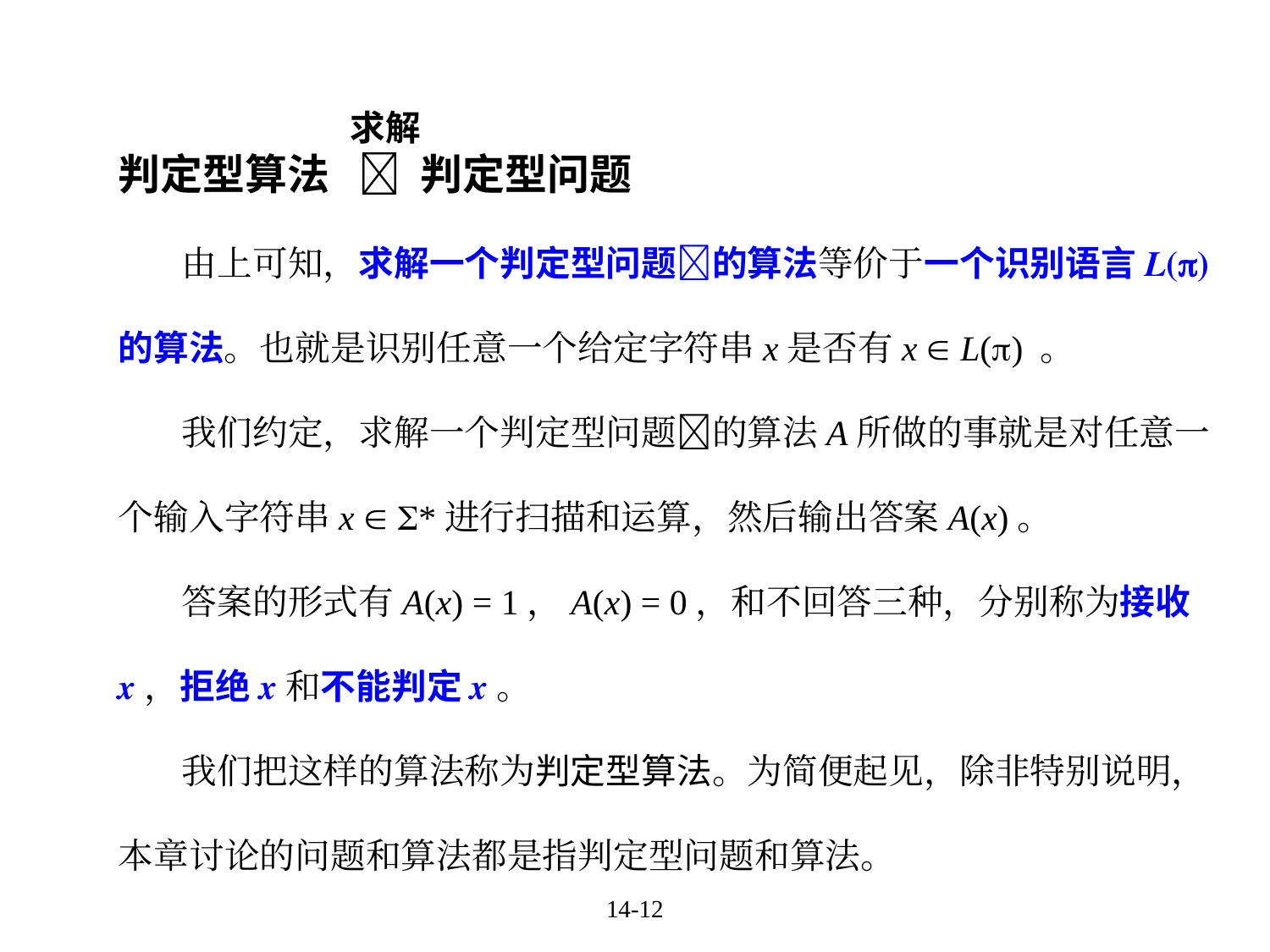

求解
判定型算法   ⇒  判定型问题
由上可知，求解一个判定型问题π的算法等价于一个识别语言L(π) 的算法。也就是识别任意一个给定字符串x是否有x ∈ L(π) 。
我们约定，求解一个判定型问题π的算法A所做的事就是对任意一个输入字符串x ∈ Σ*进行扫描和运算，然后输出答案A(x)。
答案的形式有A(x) = 1，A(x) = 0，和不回答三种，分别称为接收x，拒绝x和不能判定x。
我们把这样的算法称为判定型算法。为简便起见，除非特别说明，本章讨论的问题和算法都是指判定型问题和算法。
14-12